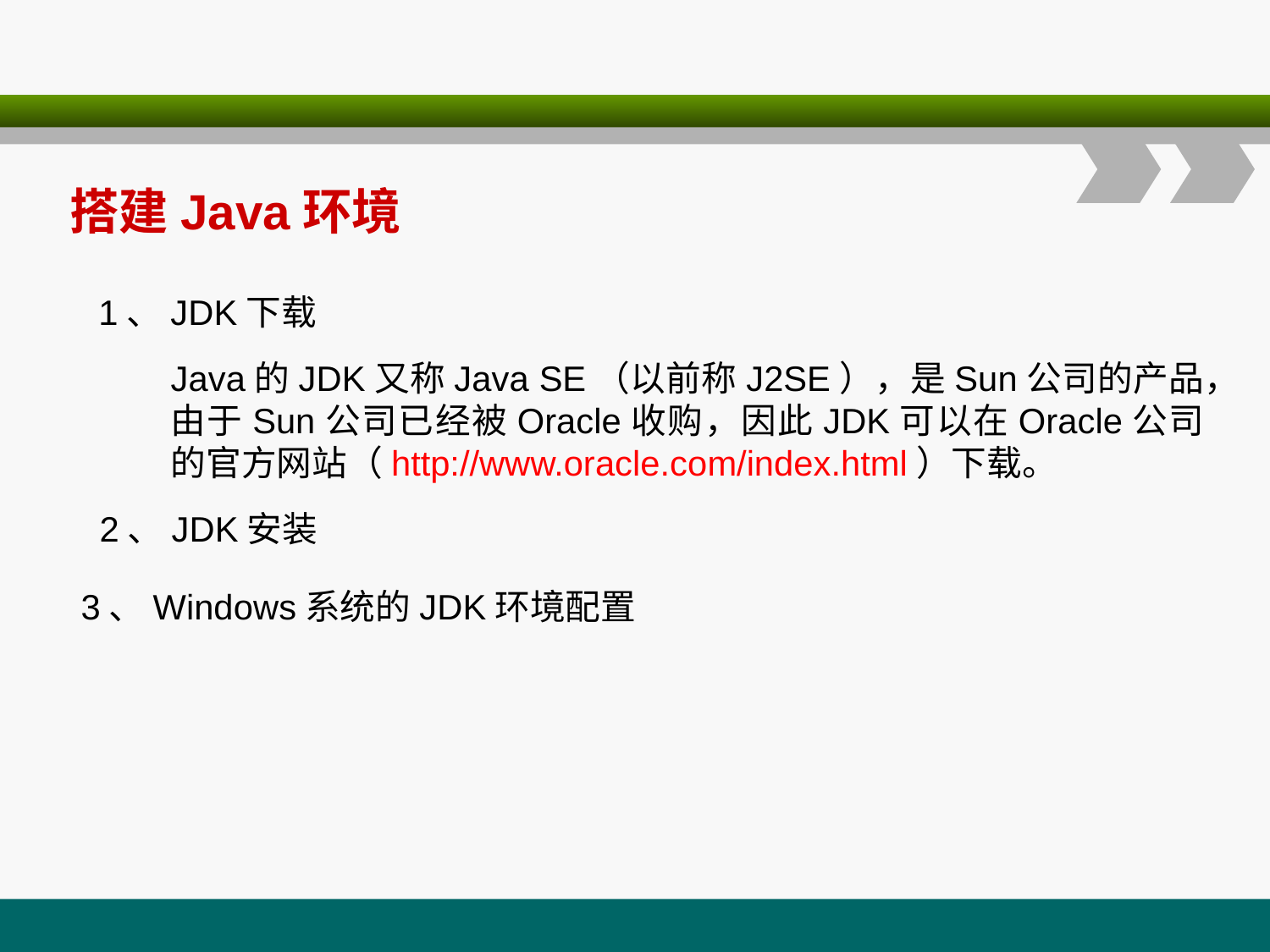

搭建Java环境
1、JDK下载
Java的JDK又称Java SE（以前称J2SE），是Sun公司的产品，由于Sun公司已经被Oracle收购，因此JDK可以在Oracle公司的官方网站（http://www.oracle.com/index.html）下载。
2、JDK安装
3、Windows系统的JDK环境配置
19